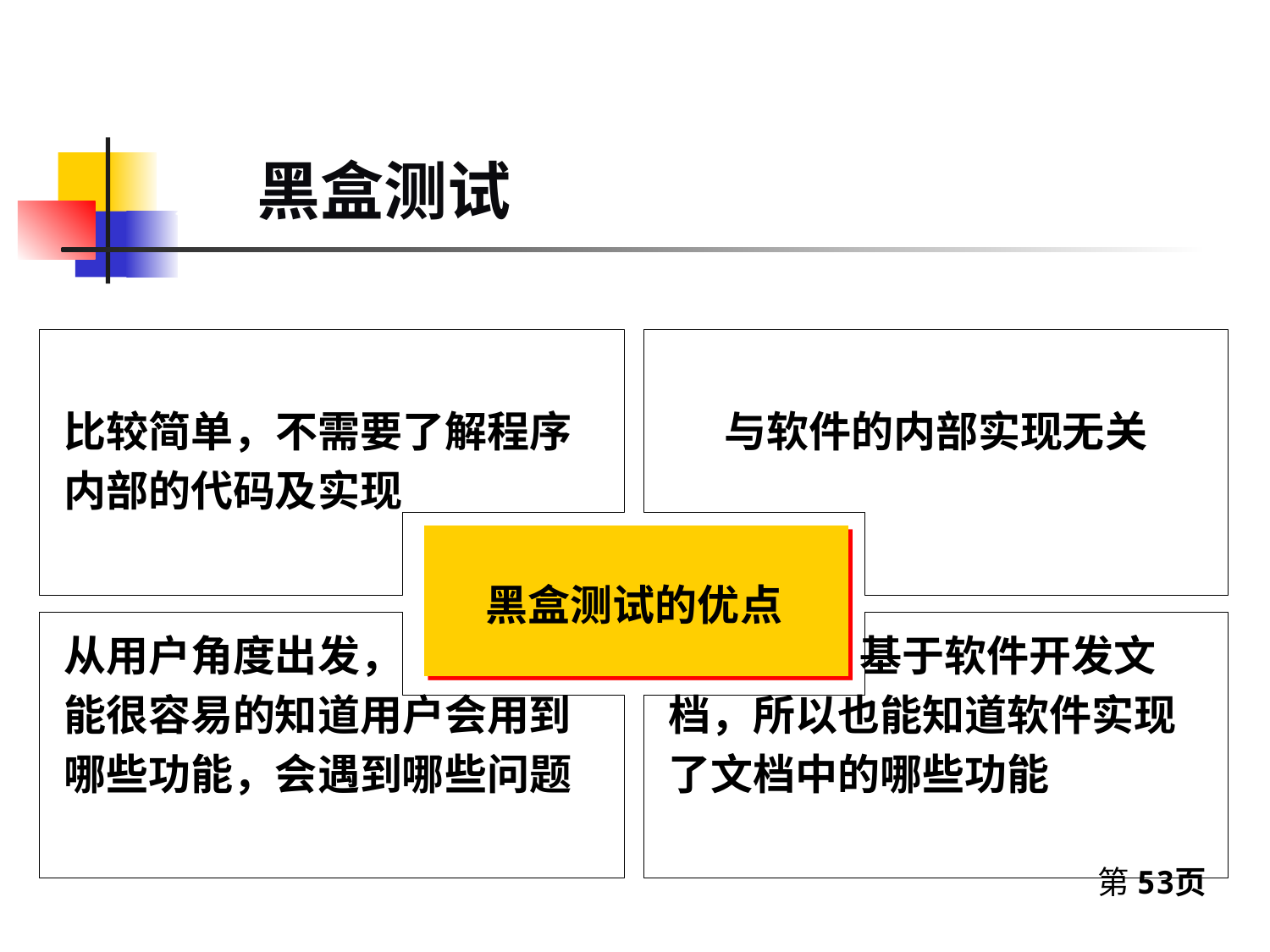

# 黑盒测试
黑盒测试
 优点

比较简单，不需要了解程序
内部的代码及实现

与软件的内部实现无关

黑盒测试的优点

从用户角度出发，
能很容易的知道用户会用到
哪些功能，会遇到哪些问题
                   基于软件开发文
档，所以也能知道软件实现
了文档中的哪些功能